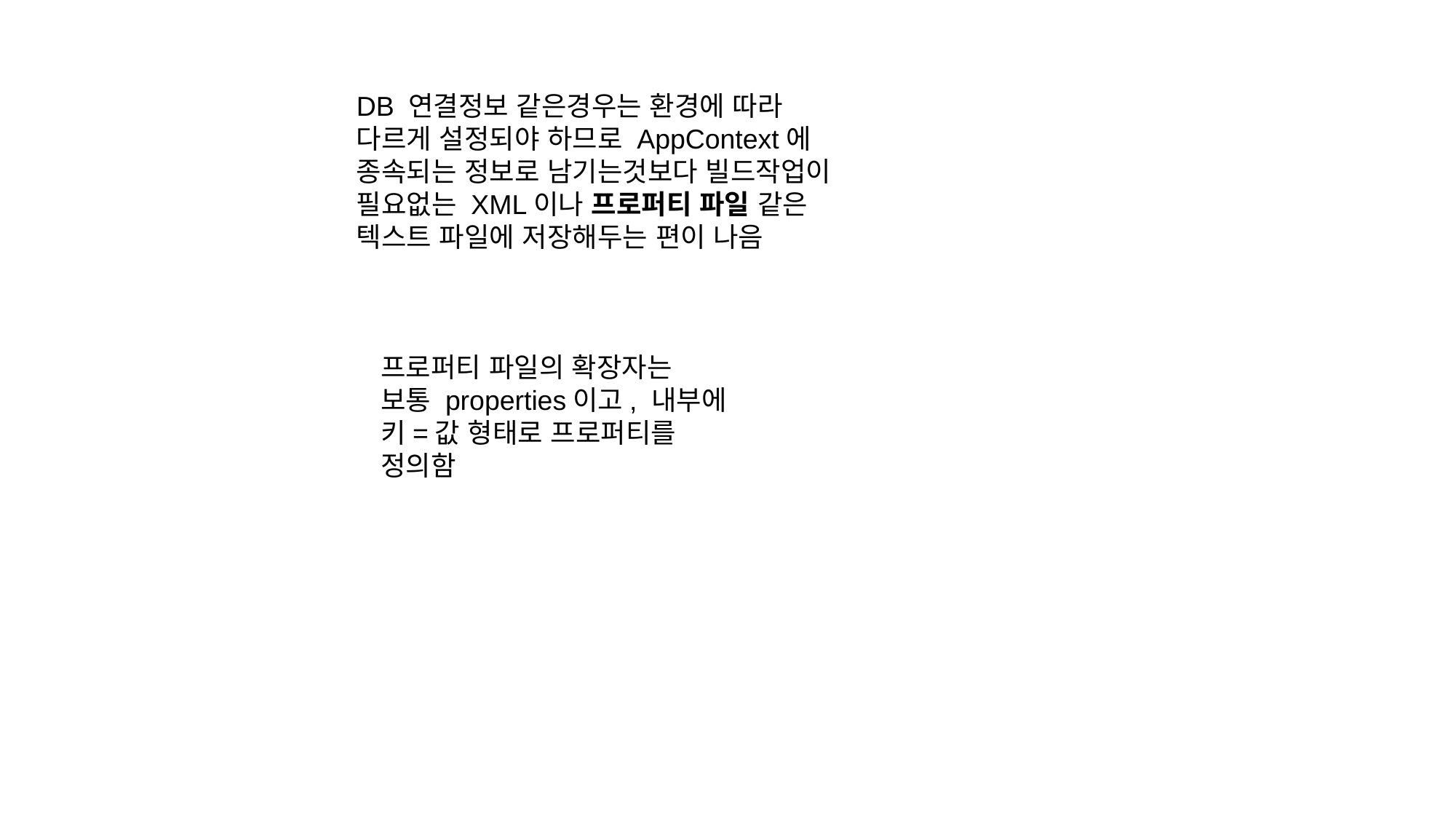

DB 연결정보 같은경우는 환경에 따라 다르게 설정되야 하므로 AppContext에  종속되는 정보로 남기는것보다 빌드작업이 필요없는 XML이나 프로퍼티 파일 같은 텍스트 파일에 저장해두는 편이 나음
프로퍼티 파일의 확장자는 보통 properties이고, 내부에 키=값 형태로 프로퍼티를 정의함